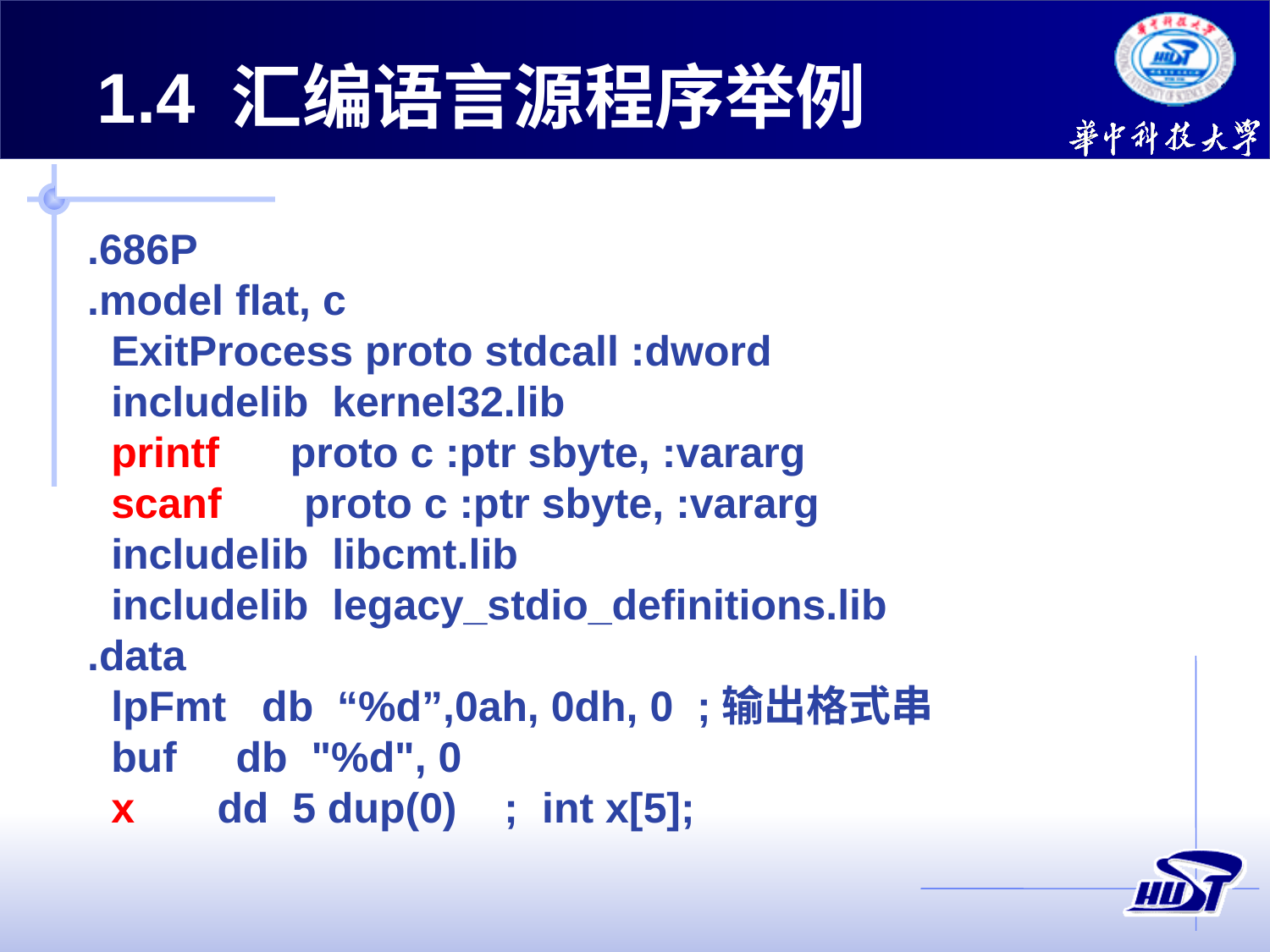

1.4 汇编语言源程序举例
.686P
.model flat, c
  ExitProcess proto stdcall :dword
  includelib  kernel32.lib
  printf      proto c :ptr sbyte, :vararg
  scanf       proto c :ptr sbyte, :vararg
  includelib  libcmt.lib
  includelib  legacy_stdio_definitions.lib
.data
  lpFmt   db  “%d”,0ah, 0dh, 0  ;输出格式串
  buf     db  "%d", 0
  x       dd  5 dup(0)    ;  int x[5];